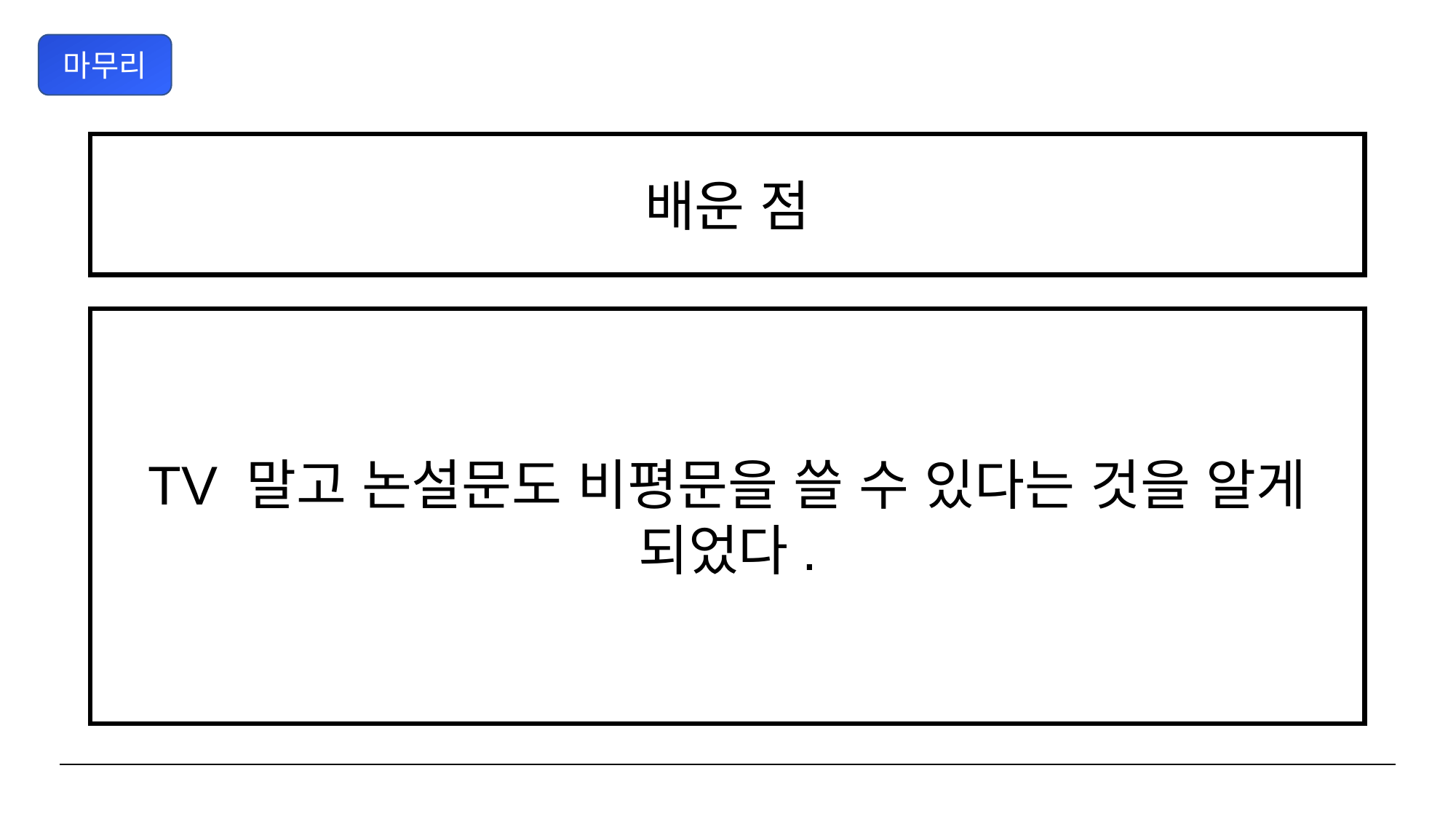

마무리
배운 점
TV 말고 논설문도 비평문을 쓸 수 있다는 것을 알게 되었다.